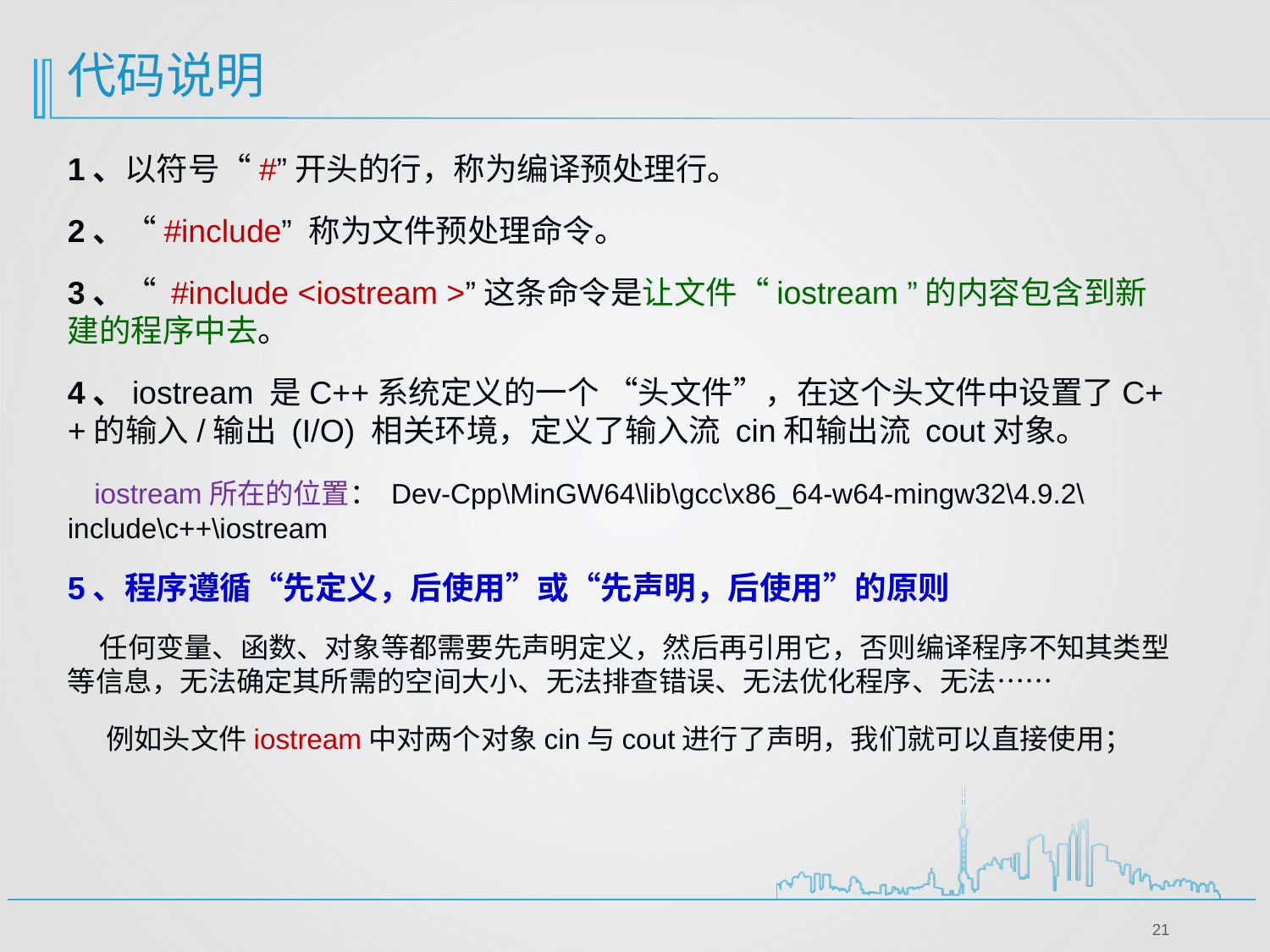

代码说明
1、以符号“#”开头的行，称为编译预处理行。
2、“#include” 称为文件预处理命令。
3、“ #include <iostream >”这条命令是让文件“iostream ”的内容包含到新建的程序中去。
4、iostream 是C++系统定义的一个 “头文件”，在这个头文件中设置了C++的输入/输出 (I/O) 相关环境，定义了输入流 cin和输出流 cout对象。
   iostream所在的位置： Dev-Cpp\MinGW64\lib\gcc\x86_64-w64-mingw32\4.9.2\include\c++\iostream
5、程序遵循“先定义，后使用”或“先声明，后使用”的原则
    任何变量、函数、对象等都需要先声明定义，然后再引用它，否则编译程序不知其类型等信息，无法确定其所需的空间大小、无法排查错误、无法优化程序、无法……
     例如头文件iostream中对两个对象cin与cout进行了声明，我们就可以直接使用；
21